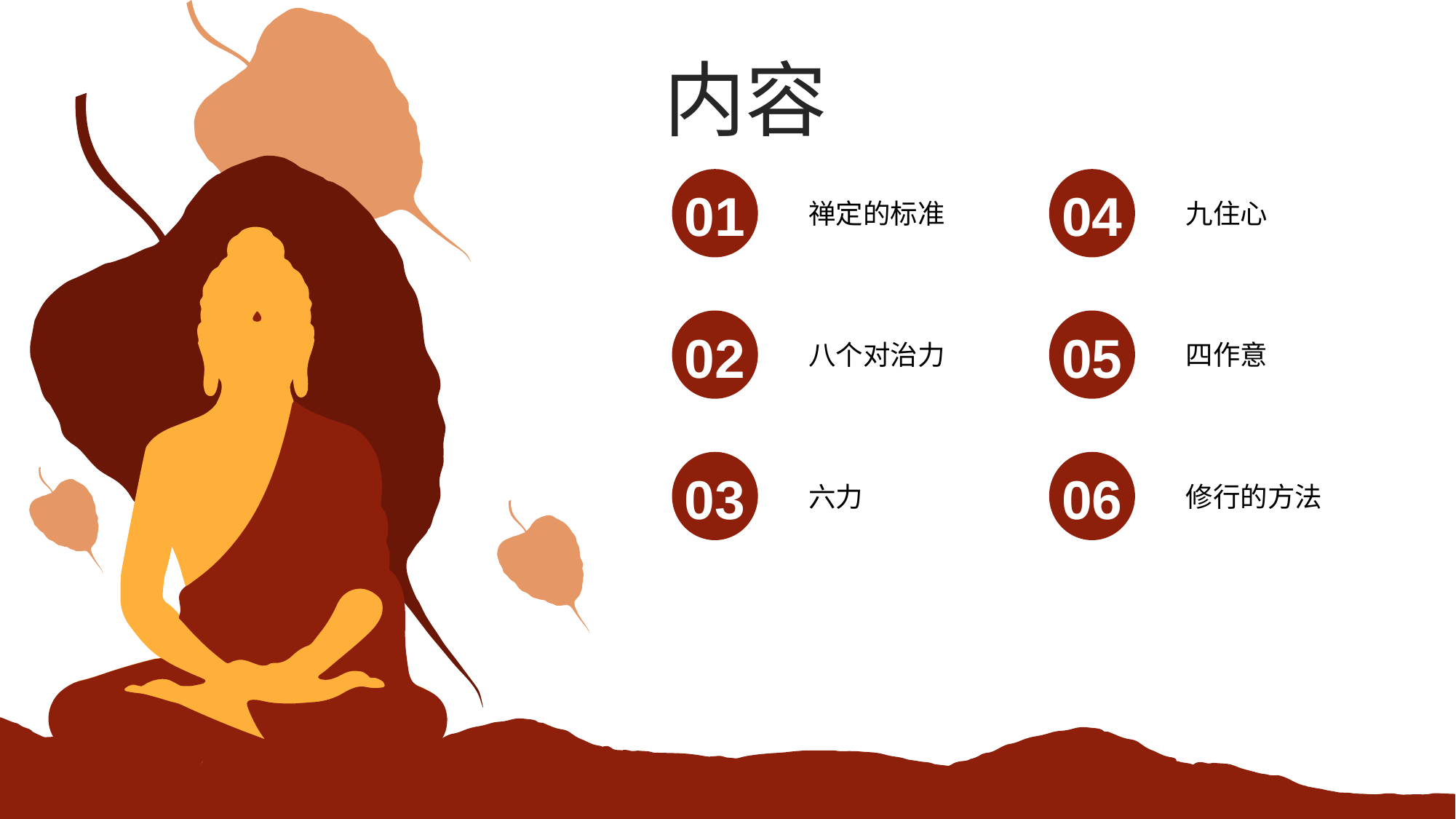

内容

01
禅定的标准

04
九住心

02
八个对治力

05
四作意

03
六力

06
修行的方法